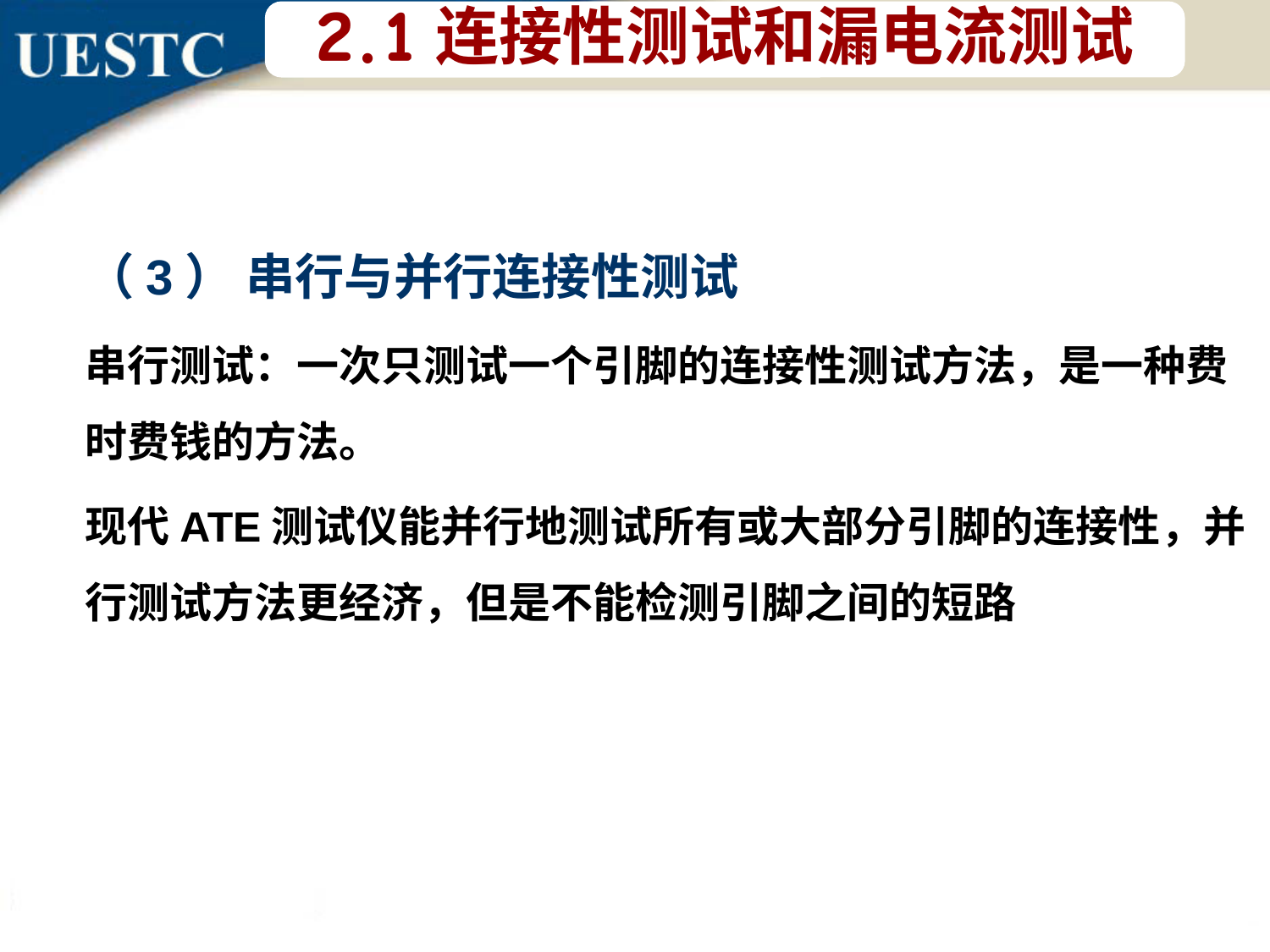

2.1连接性测试和漏电流测试
（3） 串行与并行连接性测试
串行测试：一次只测试一个引脚的连接性测试方法，是一种费时费钱的方法。
现代ATE测试仪能并行地测试所有或大部分引脚的连接性，并行测试方法更经济，但是不能检测引脚之间的短路